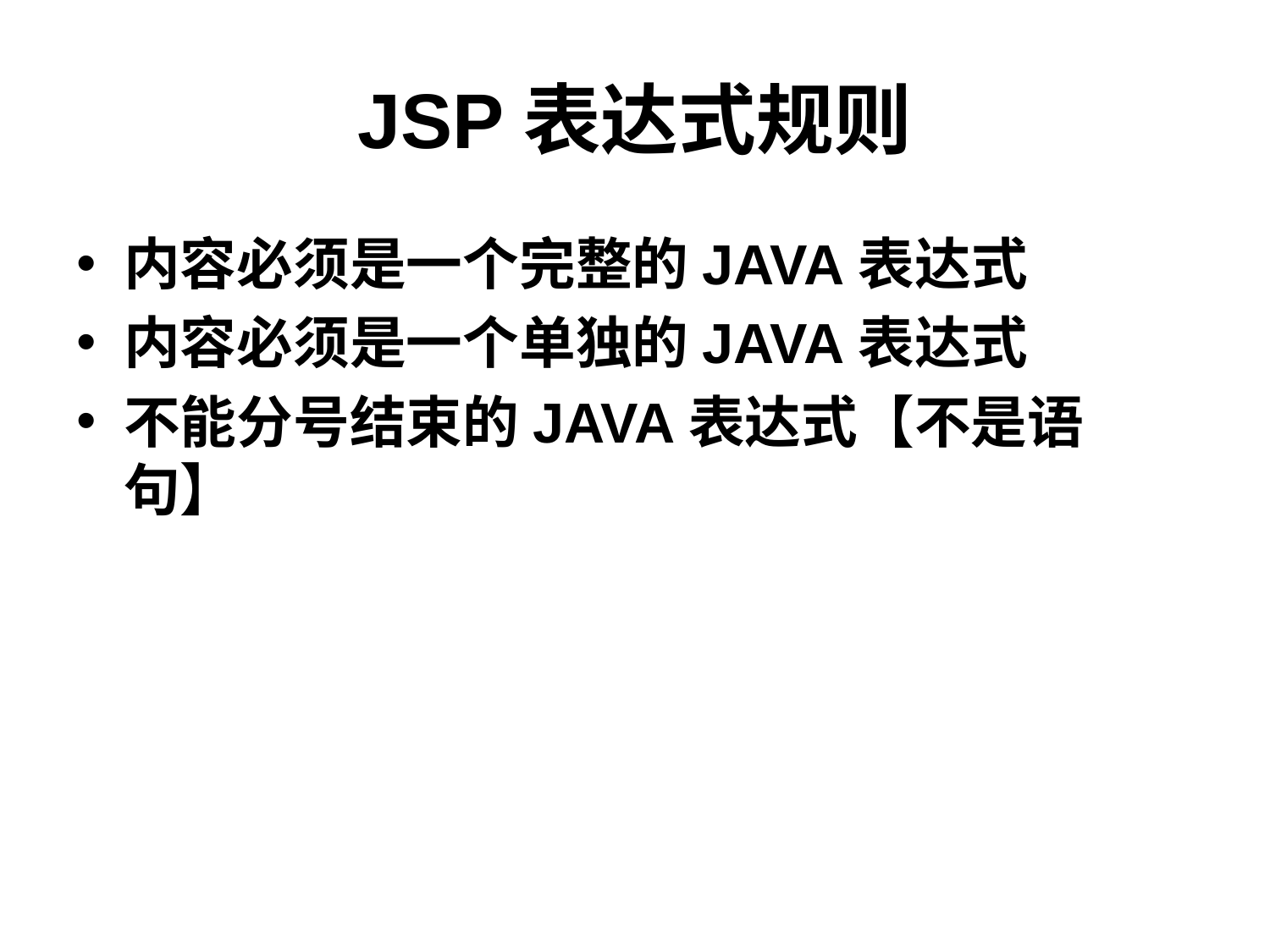

# JSP表达式规则
内容必须是一个完整的JAVA表达式
内容必须是一个单独的JAVA表达式
不能分号结束的JAVA表达式【不是语句】